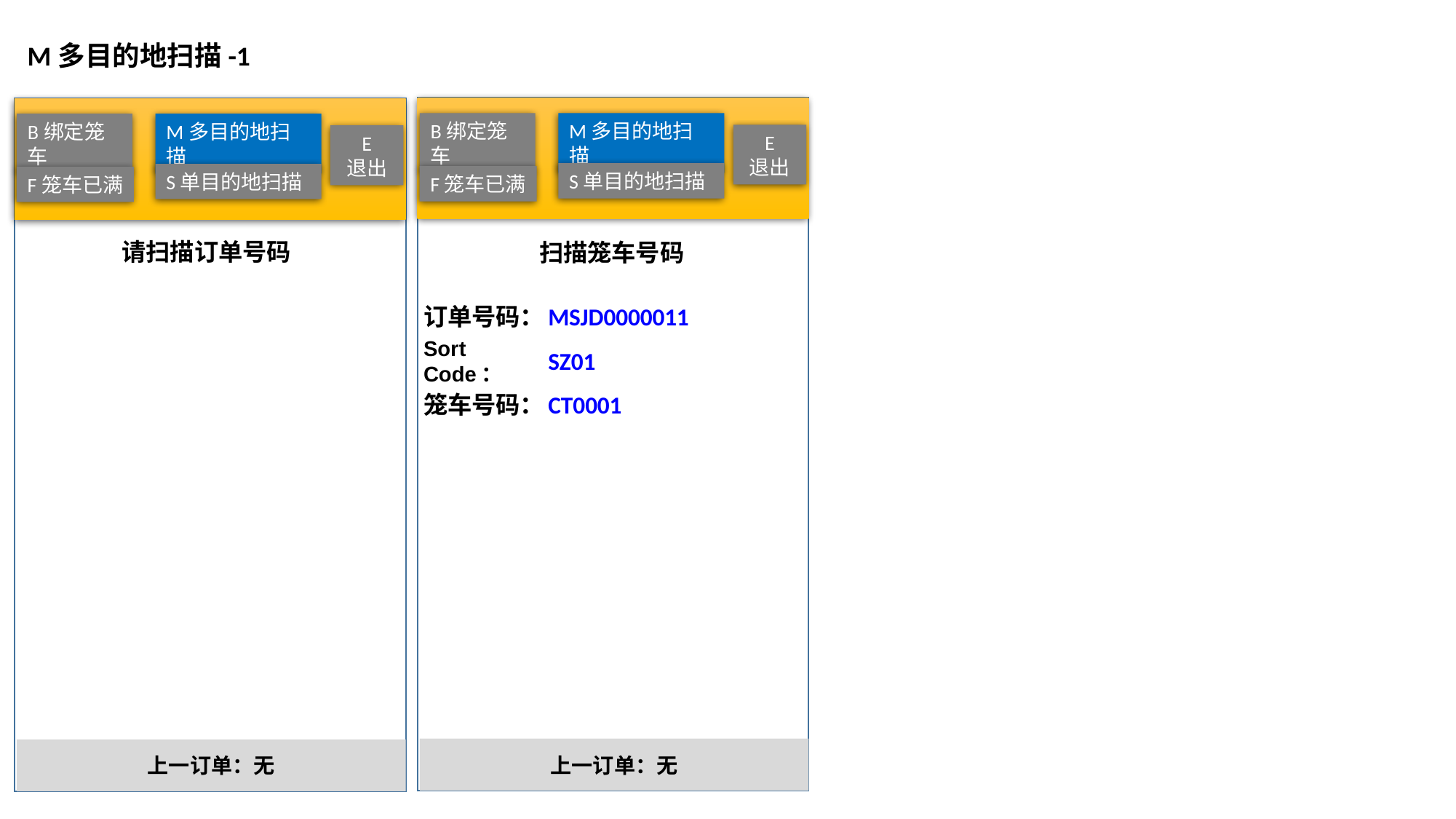

M多目的地扫描-1

B绑定笼车
M多目的地扫描
B绑定笼车
M多目的地扫描
E
退出
E
退出
S单目的地扫描
S单目的地扫描
F笼车已满
F笼车已满
请扫描订单号码
扫描笼车号码
订单号码：
MSJD0000011
Sort Code：
SZ01
笼车号码：
CT0001
上一订单：无
上一订单：无